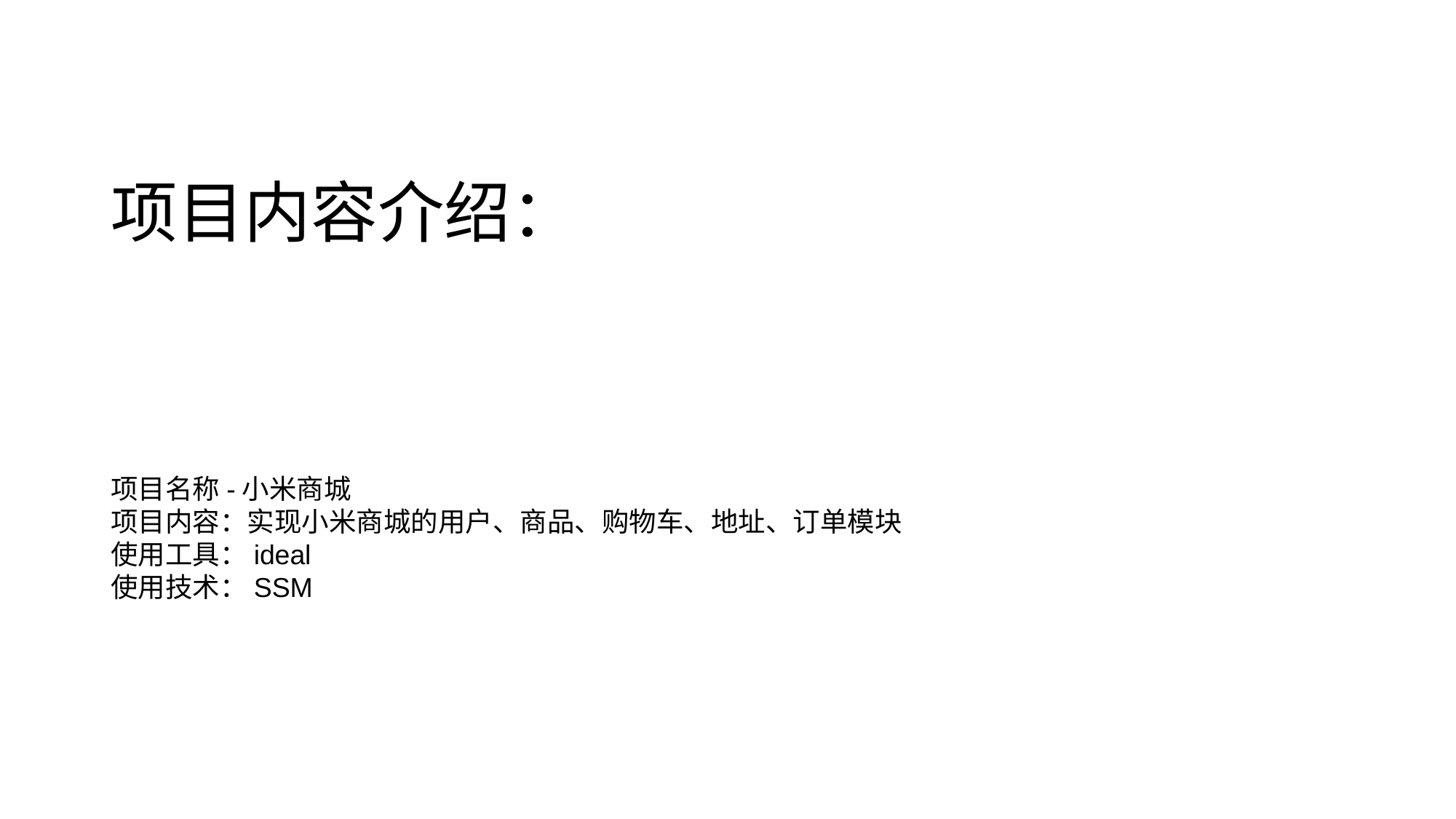

# 项目内容介绍：
项目名称-小米商城
项目内容：实现小米商城的用户、商品、购物车、地址、订单模块
使用工具：ideal
使用技术：SSM